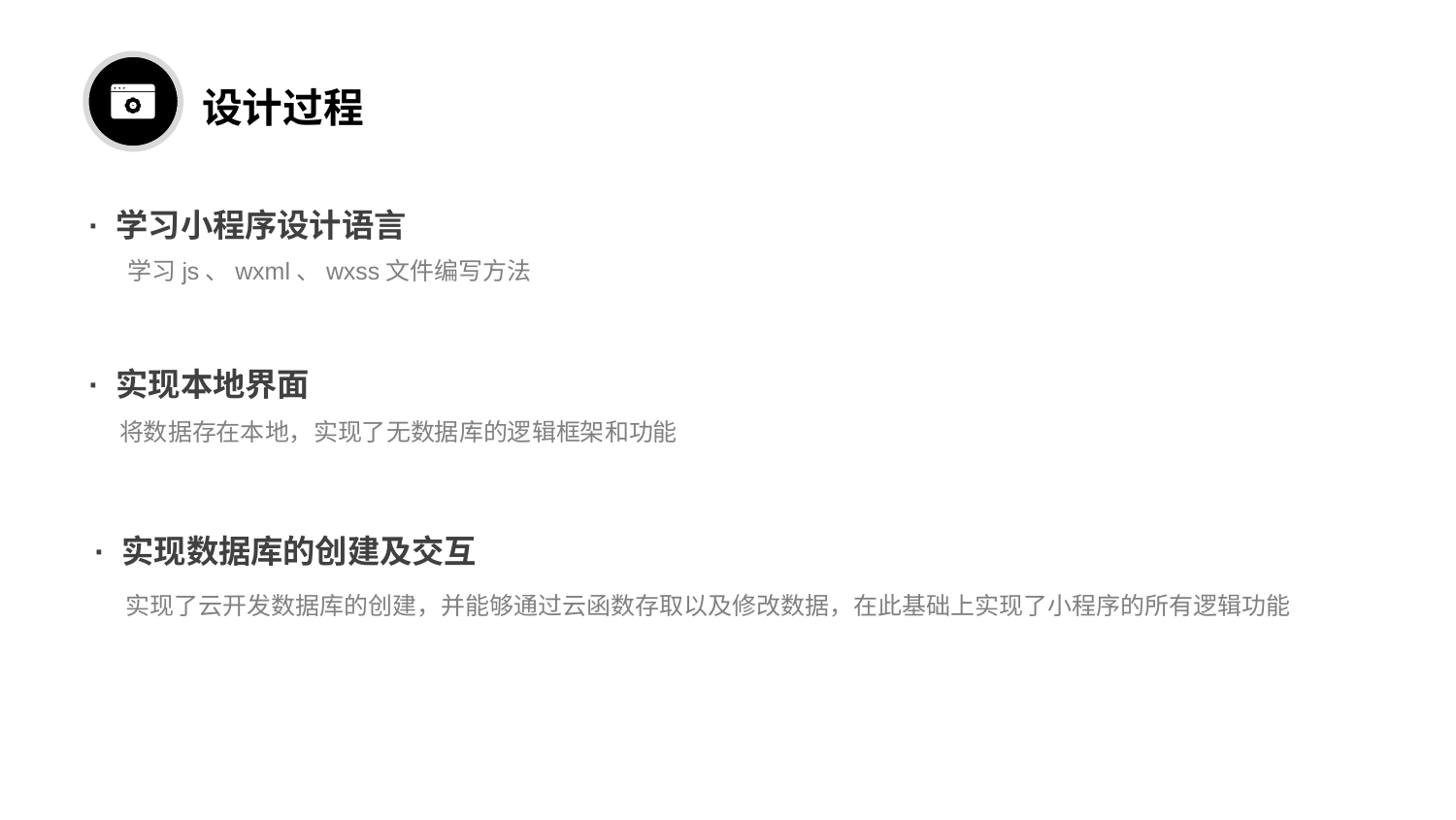

设计过程

· 学习小程序设计语言
学习js、wxml、wxss文件编写方法
· 实现本地界面
将数据存在本地，实现了无数据库的逻辑框架和功能
· 实现数据库的创建及交互
实现了云开发数据库的创建，并能够通过云函数存取以及修改数据，在此基础上实现了小程序的所有逻辑功能